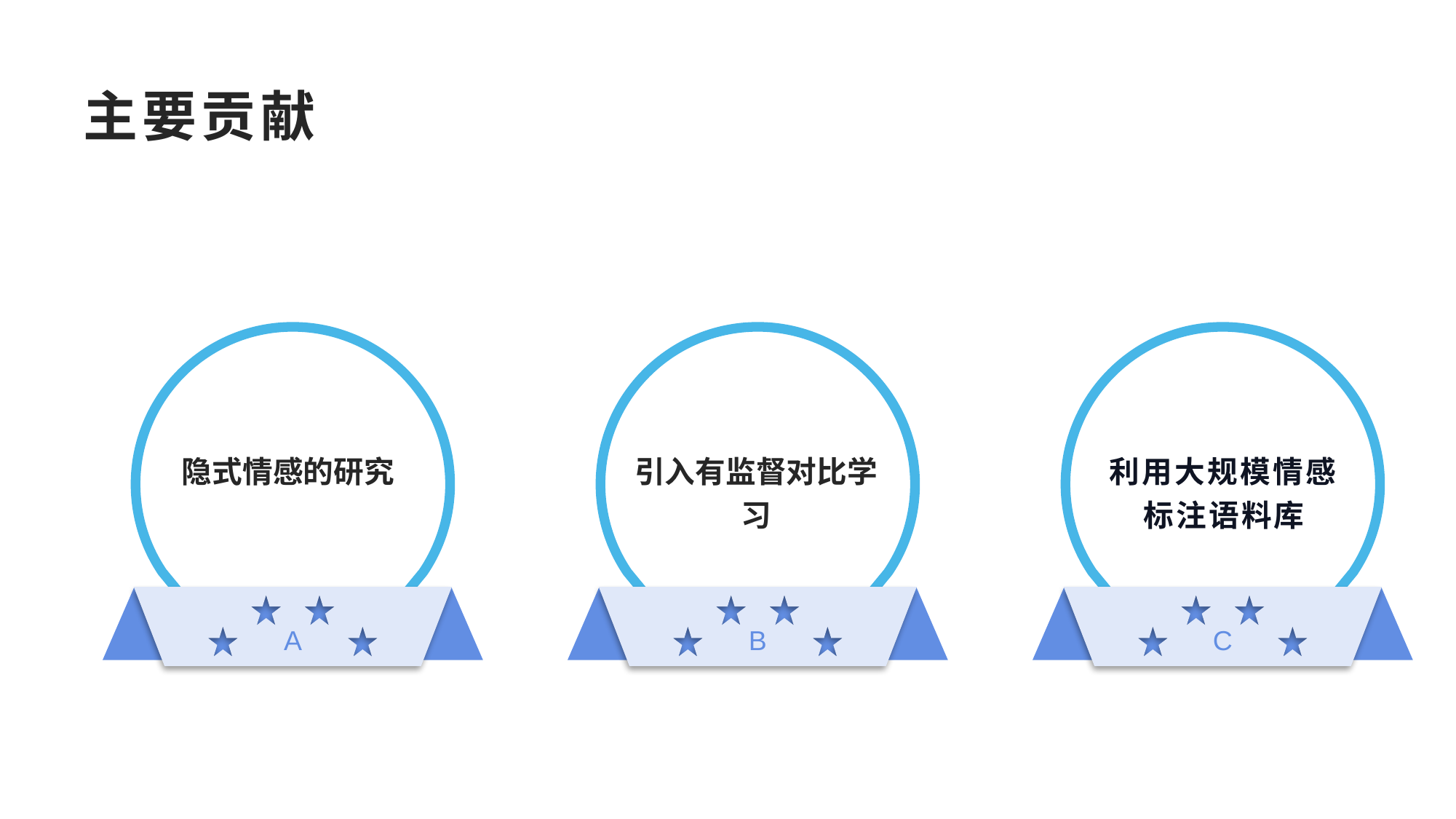

主要贡献

A

B

C
隐式情感的研究
引入有监督对比学习

利用大规模情感标注语料库